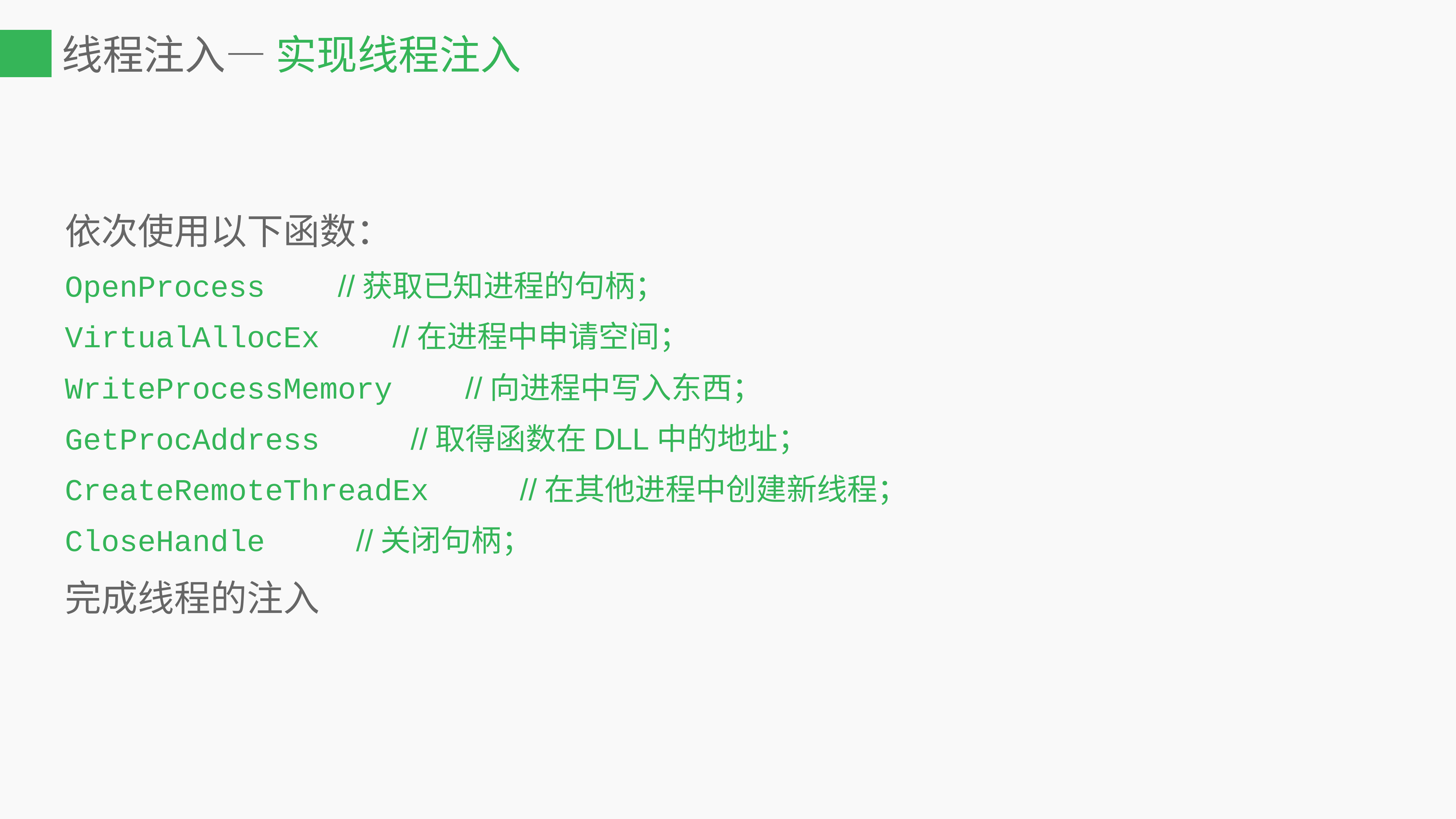

# 线程注入— 实现线程注入
依次使用以下函数：
OpenProcess    //获取已知进程的句柄；
VirtualAllocEx    //在进程中申请空间；
WriteProcessMemory    //向进程中写入东西；
GetProcAddress     //取得函数在DLL中的地址；
CreateRemoteThreadEx     //在其他进程中创建新线程；
CloseHandle     //关闭句柄；
完成线程的注入